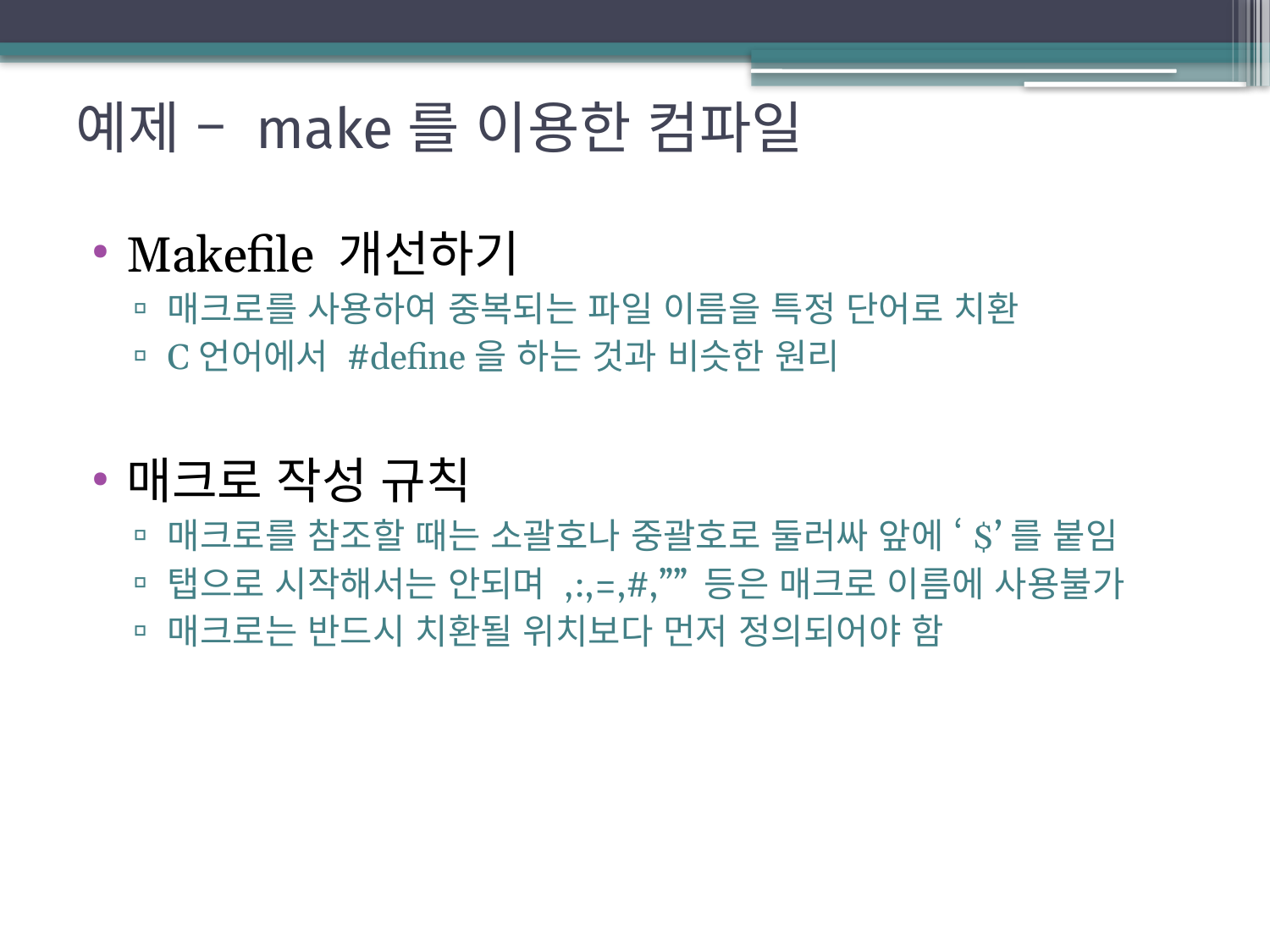

# 예제 – make를 이용한 컴파일
Makefile 개선하기
매크로를 사용하여 중복되는 파일 이름을 특정 단어로 치환
C언어에서 #define을 하는 것과 비슷한 원리

매크로 작성 규칙
매크로를 참조할 때는 소괄호나 중괄호로 둘러싸 앞에 ‘$’를 붙임
탭으로 시작해서는 안되며 ,:,=,#,”” 등은 매크로 이름에 사용불가
매크로는 반드시 치환될 위치보다 먼저 정의되어야 함